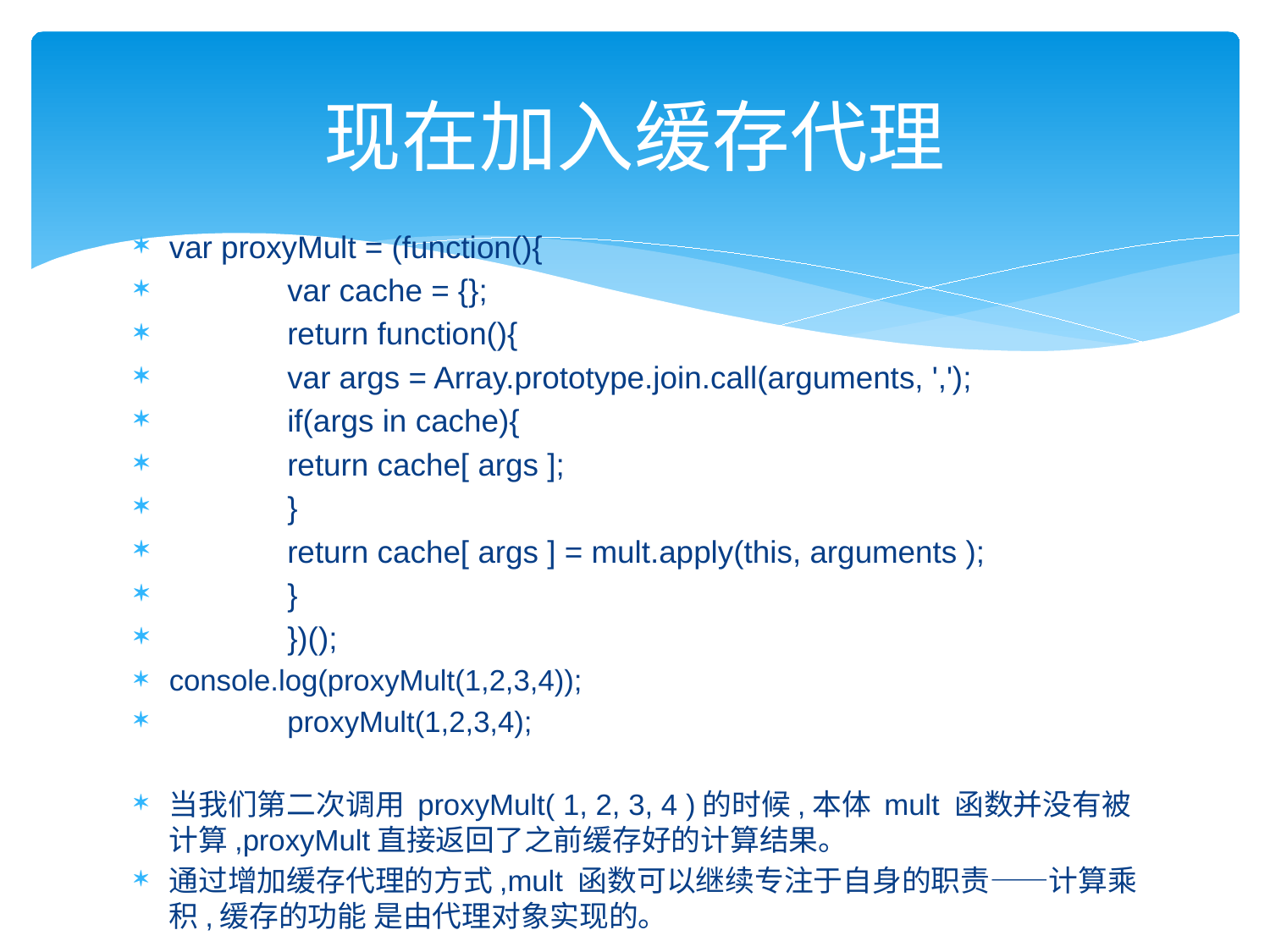

# 现在加入缓存代理
var proxyMult = (function(){
		var cache = {};
		return function(){
			var args = Array.prototype.join.call(arguments, ',');
			if(args in cache){
				return cache[ args ];
			}
			return cache[ args ] = mult.apply(this, arguments );
		}
	})();
console.log(proxyMult(1,2,3,4));
	proxyMult(1,2,3,4);

当我们第二次调用 proxyMult( 1, 2, 3, 4 )的时候,本体 mult 函数并没有被计算,proxyMult直接返回了之前缓存好的计算结果。
通过增加缓存代理的方式,mult 函数可以继续专注于自身的职责——计算乘积,缓存的功能 是由代理对象实现的。